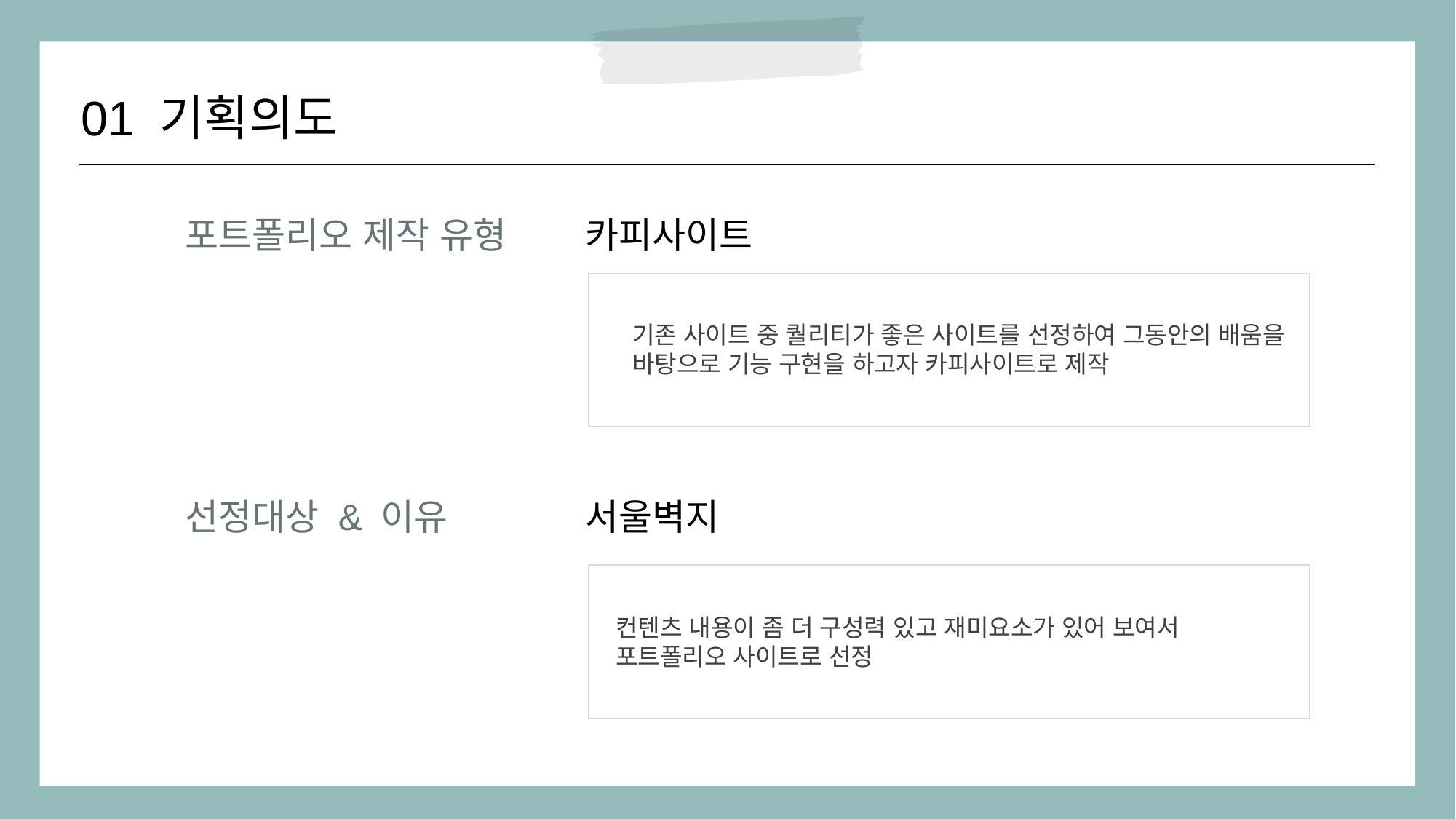

포토
01 기획의도
포트폴리오 제작 유형
카피사이트

기존 사이트 중 퀄리티가 좋은 사이트를 선정하여 그동안의 배움을 바탕으로 기능 구현을 하고자 카피사이트로 제작
선정대상 & 이유
서울벽지

컨텐츠 내용이 좀 더 구성력 있고 재미요소가 있어 보여서 포트폴리오 사이트로 선정